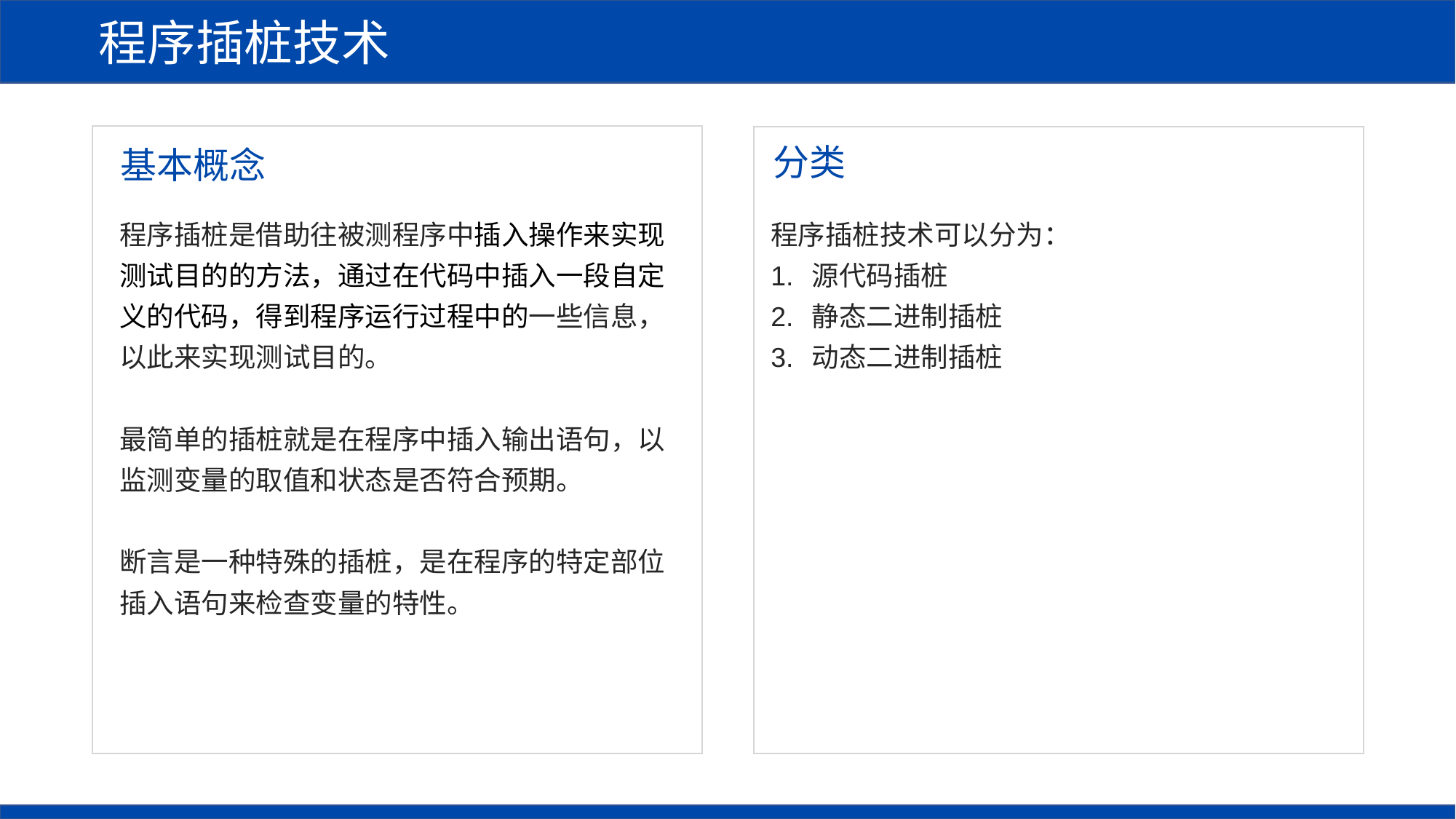

程序插桩技术

分类
基本概念
程序插桩是借助往被测程序中插入操作来实现测试目的的方法，通过在代码中插入一段自定义的代码，得到程序运行过程中的一些信息，以此来实现测试目的。

最简单的插桩就是在程序中插入输出语句，以监测变量的取值和状态是否符合预期。

断言是一种特殊的插桩，是在程序的特定部位插入语句来检查变量的特性。
程序插桩技术可以分为：
源代码插桩
静态二进制插桩
动态二进制插桩